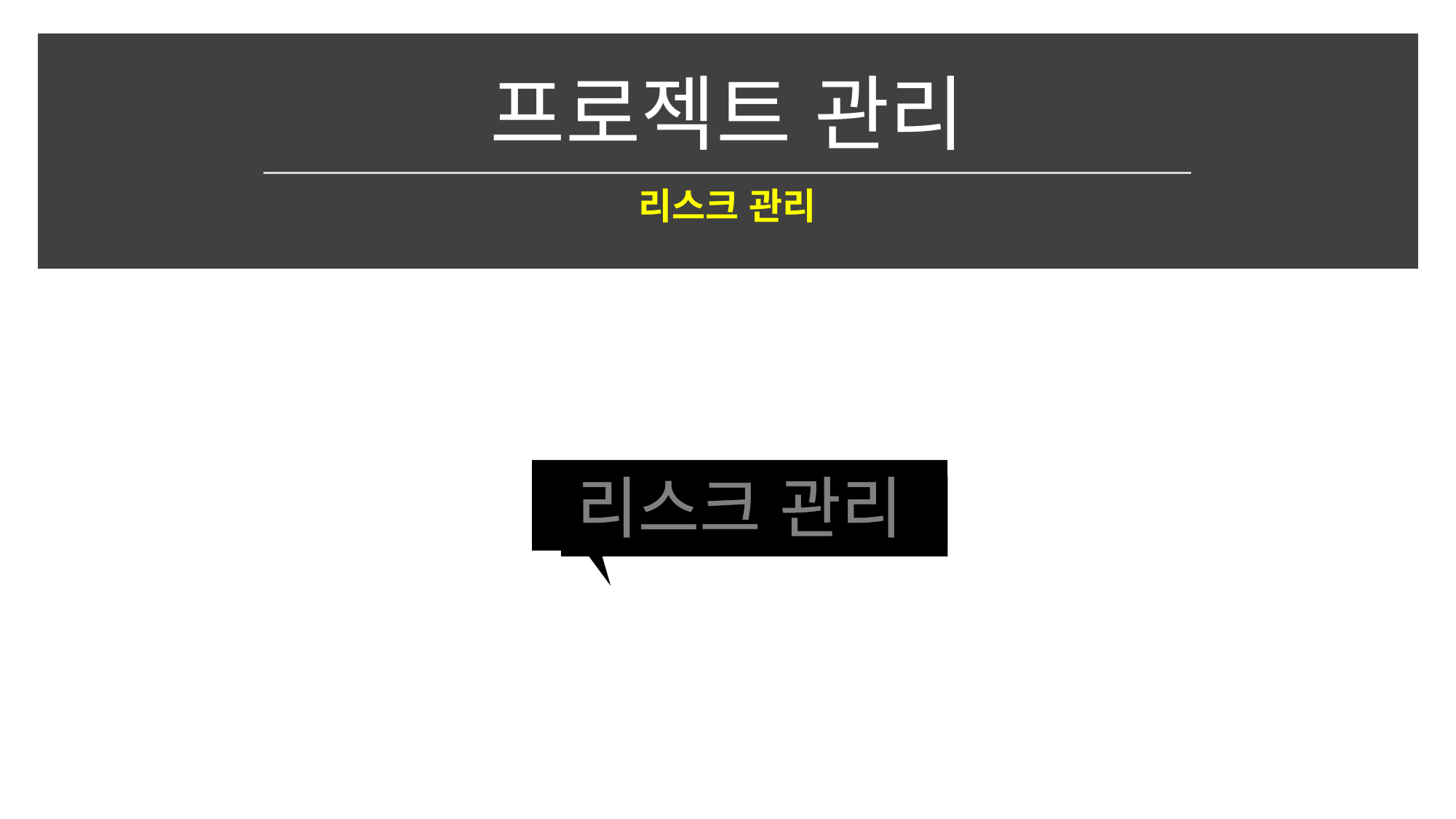

# 프로젝트 관리
리스크 관리

리스크 관리